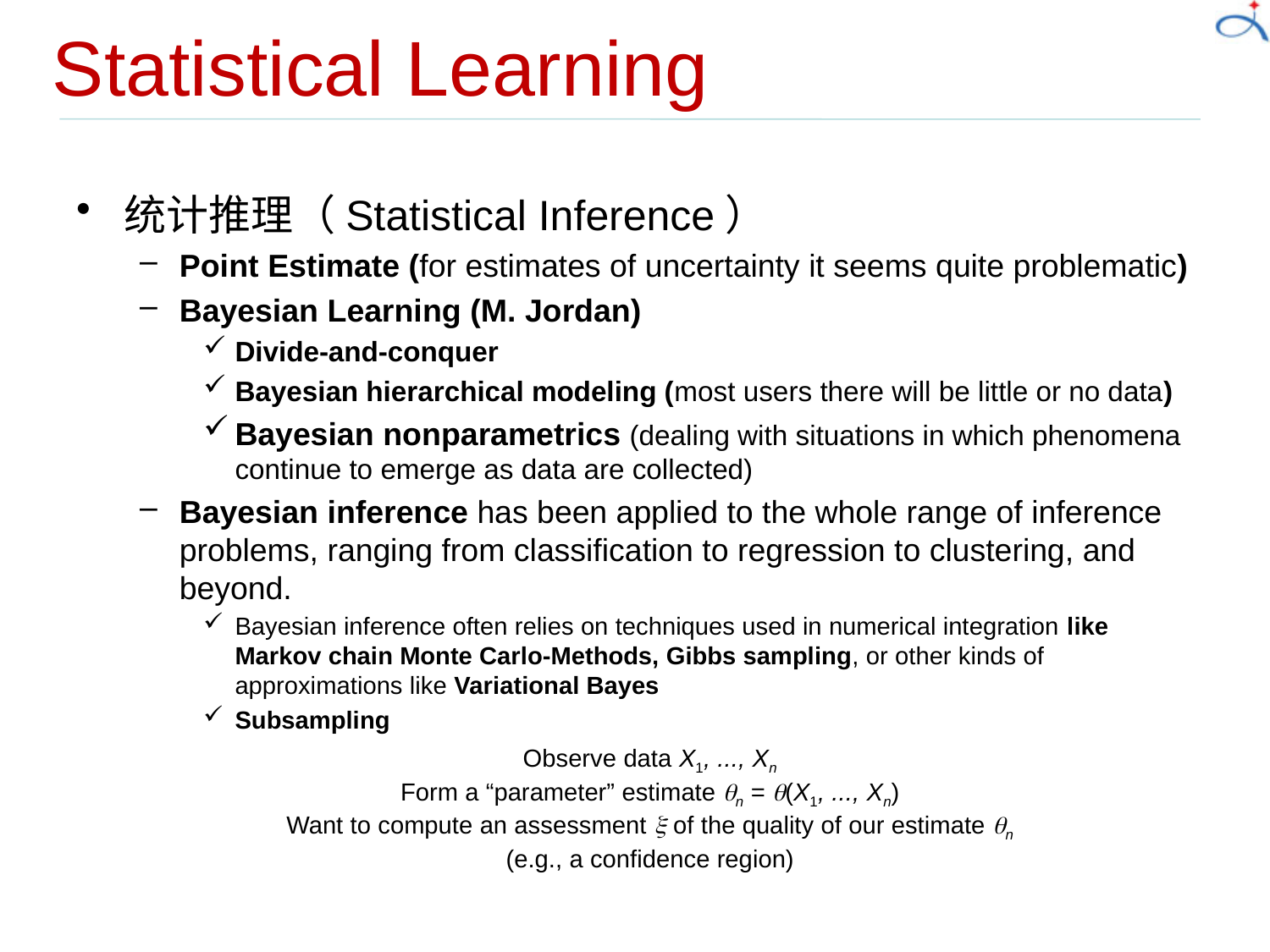

# Statistical Learning
统计推理（Statistical Inference）
Point Estimate (for estimates of uncertainty it seems quite problematic)
Bayesian Learning (M. Jordan)
Divide-and-conquer
Bayesian hierarchical modeling (most users there will be little or no data)
Bayesian nonparametrics (dealing with situations in which phenomena continue to emerge as data are collected)
Bayesian inference has been applied to the whole range of inference problems, ranging from classification to regression to clustering, and beyond.
Bayesian inference often relies on techniques used in numerical integration like Markov chain Monte Carlo-Methods, Gibbs sampling, or other kinds of approximations like Variational Bayes
Subsampling
Observe data X1, ..., Xn
Form a “parameter” estimate θn = θ(X1, ..., Xn)
Want to compute an assessment ξ of the quality of our estimate θn
(e.g., a confidence region)